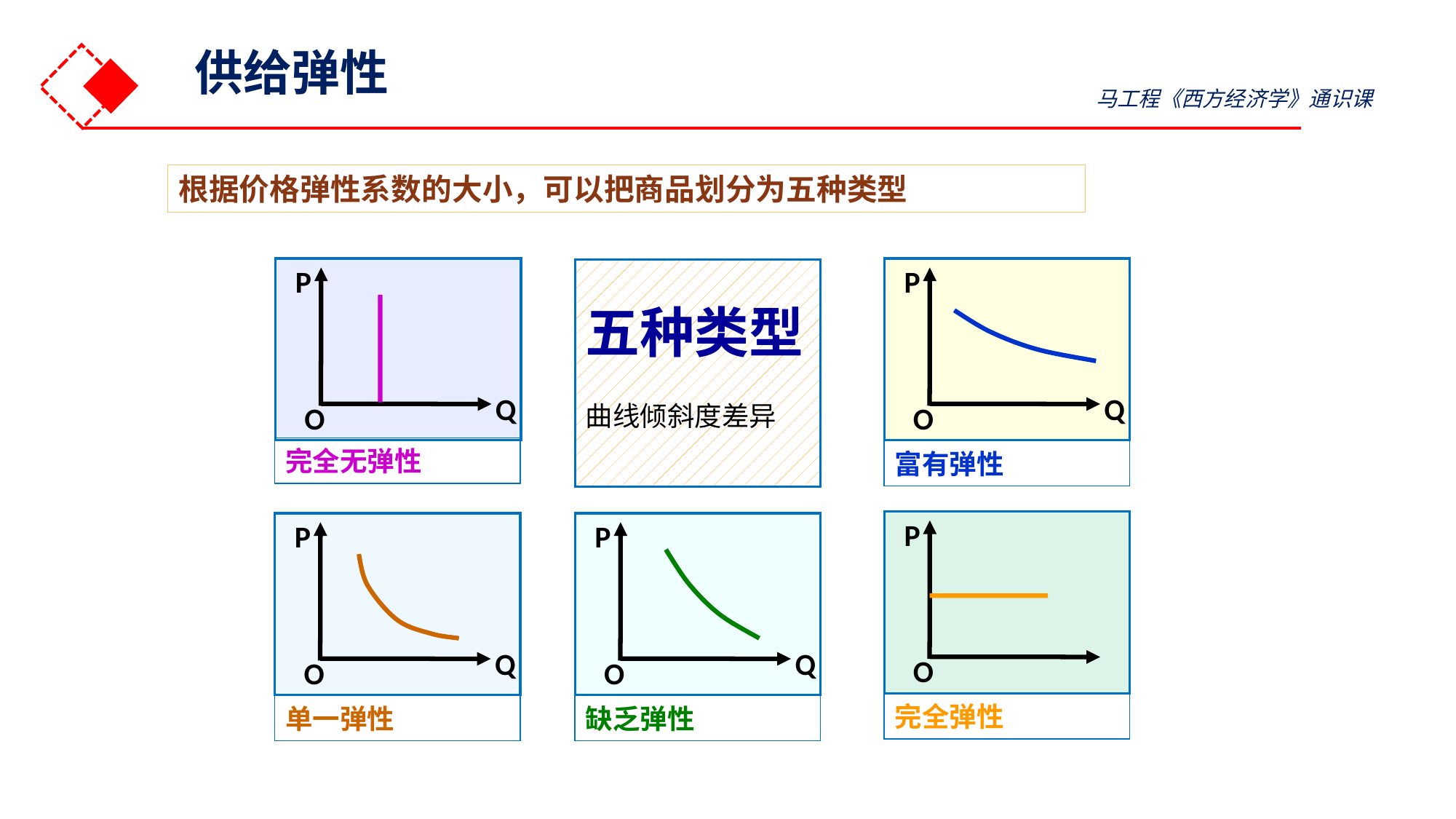

供给弹性

马工程《西方经济学》通识课
根据价格弹性系数的大小，可以把商品划分为五种类型

五种类型

曲线倾斜度差异
P

P

Q
Q
Q

O
O
完全无弹性
富有弹性

P

P

P

Q
Q

O

O
O
完全弹性
单一弹性
缺乏弹性